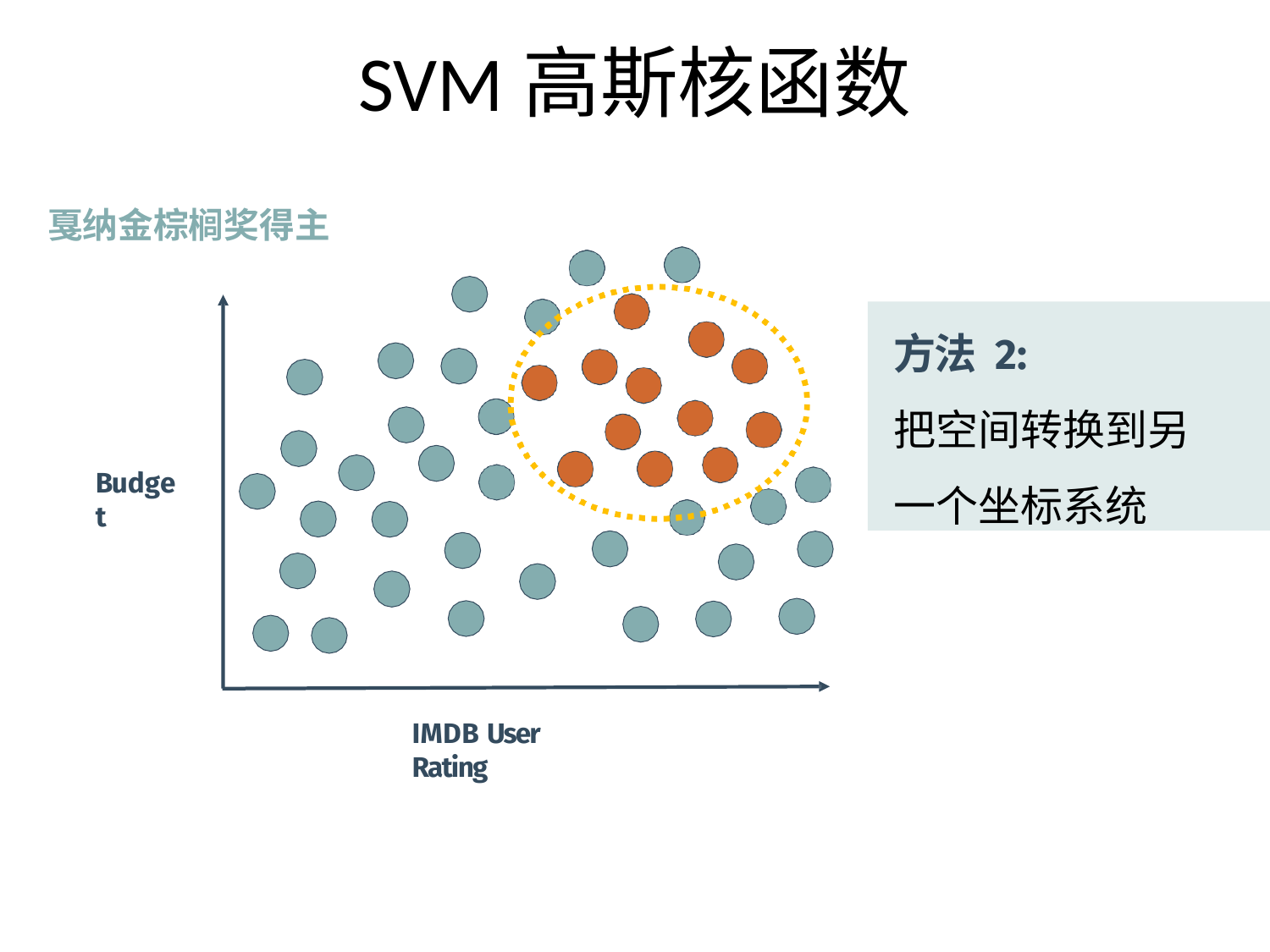

# SVM高斯核函数
戛纳金棕榈奖得主

方法 2:
把空间转换到另一个坐标系统

Budget

IMDB User Rating
38